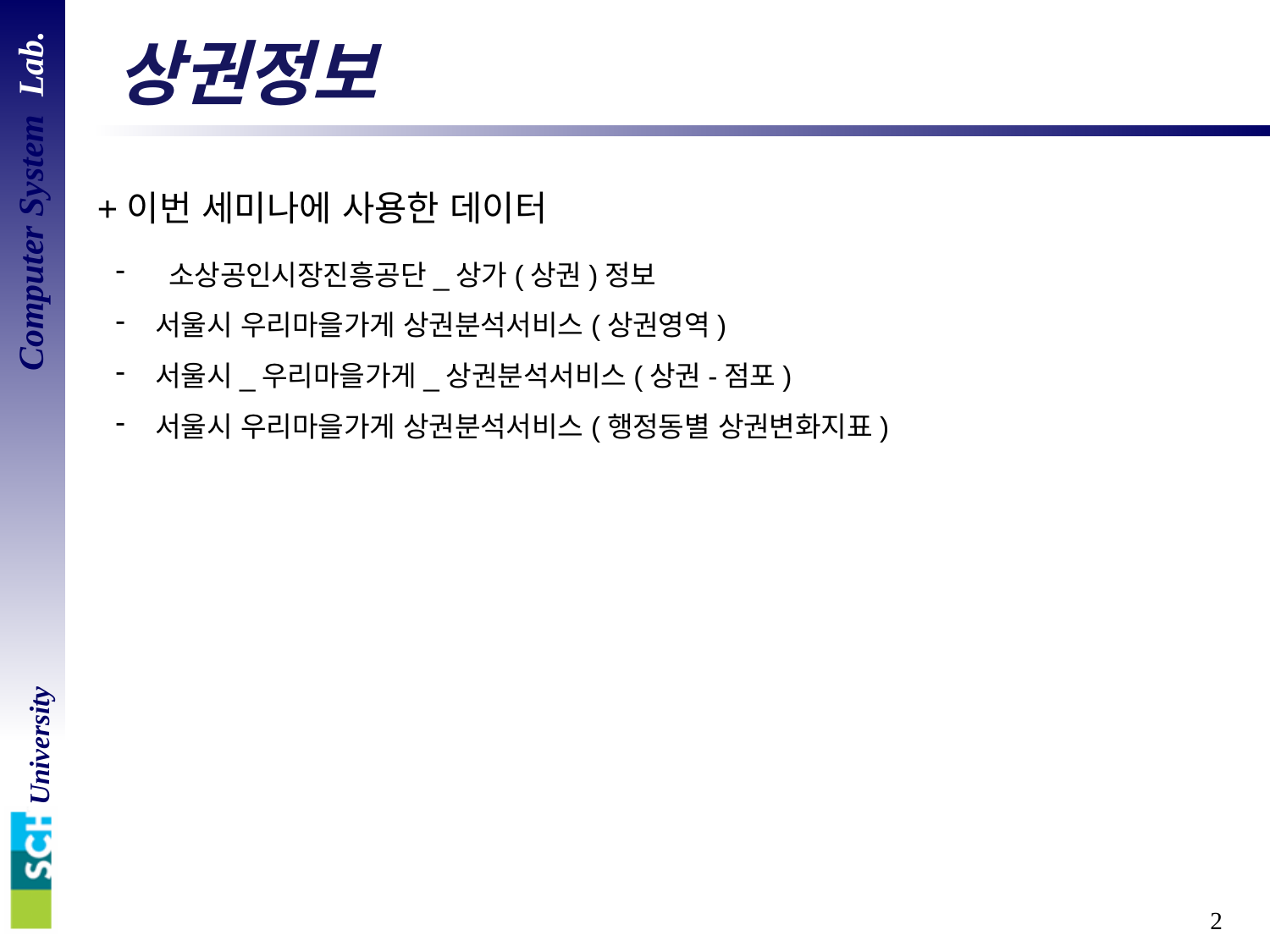

# 상권정보
+이번 세미나에 사용한 데이터
 소상공인시장진흥공단_상가(상권)정보
서울시 우리마을가게 상권분석서비스(상권영역)
서울시_우리마을가게_상권분석서비스(상권-점포)
서울시 우리마을가게 상권분석서비스(행정동별 상권변화지표)